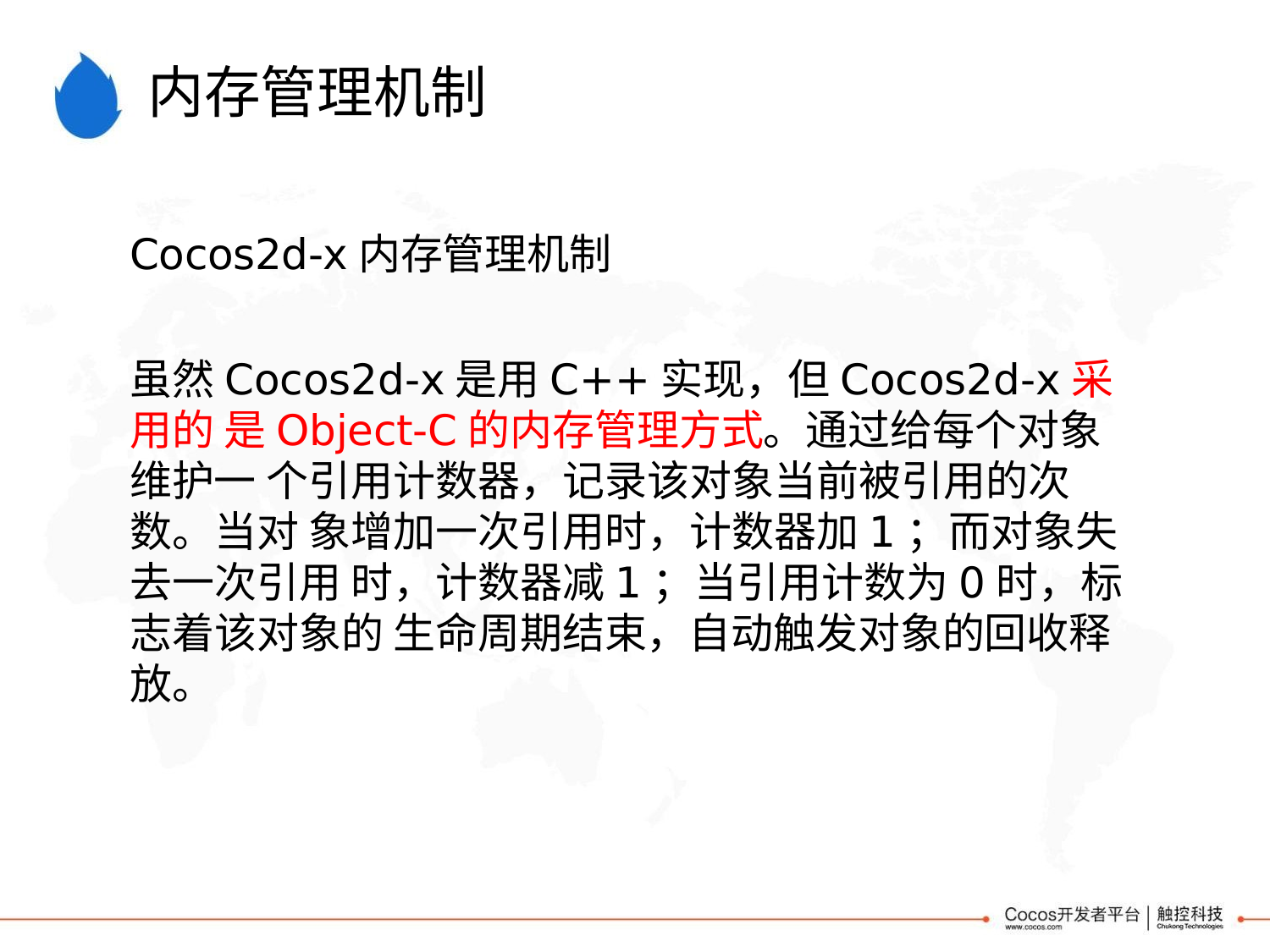

# 内存管理机制
Cocos2d-x内存管理机制

虽然Cocos2d-x是用C++实现，但Cocos2d-x采用的 是Object-C的内存管理方式。通过给每个对象维护一 个引用计数器，记录该对象当前被引用的次数。当对 象增加一次引用时，计数器加1；而对象失去一次引用 时，计数器减1；当引用计数为0时，标志着该对象的 生命周期结束，自动触发对象的回收释放。